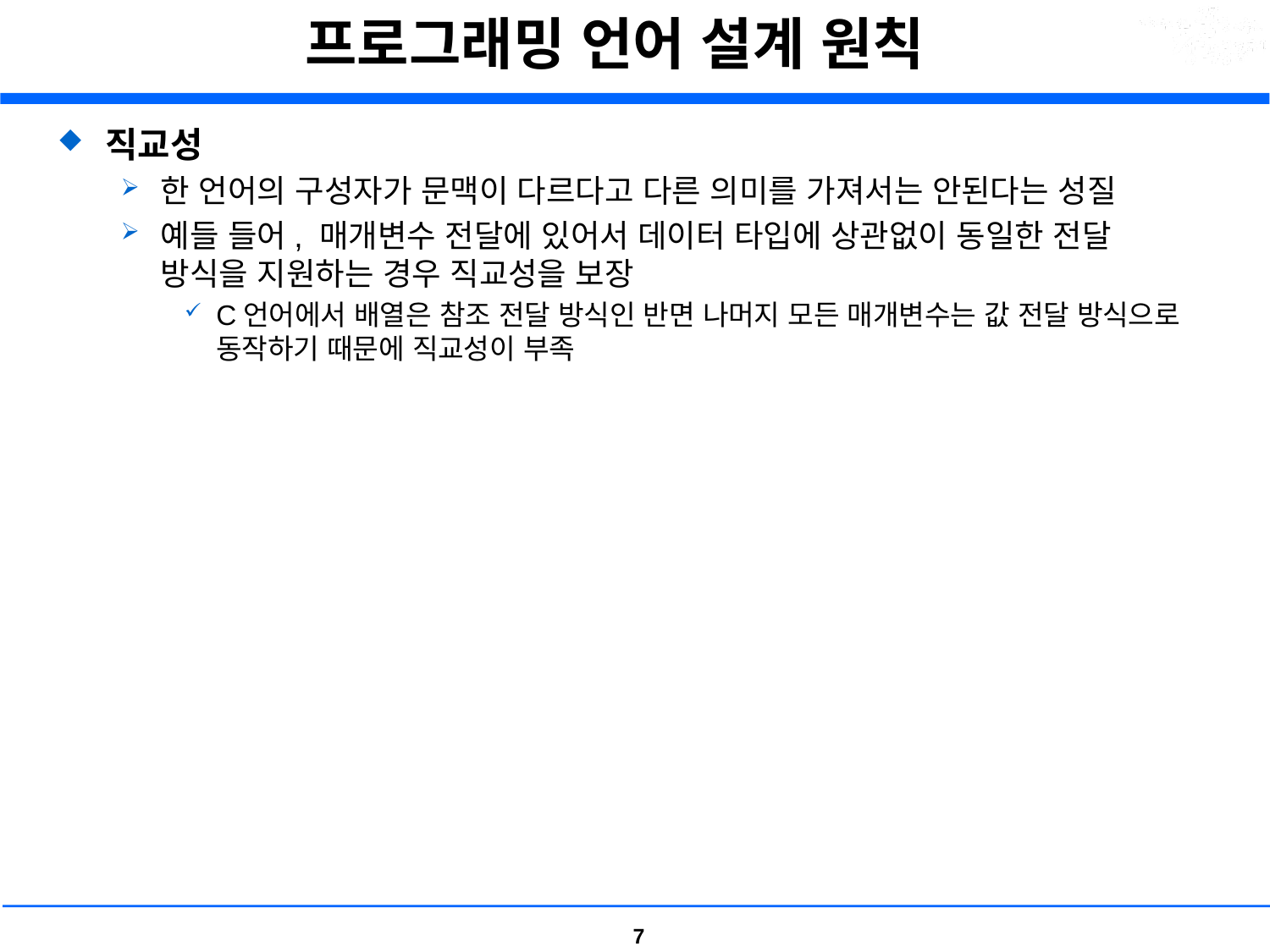

# 프로그래밍 언어 설계 원칙
직교성
한 언어의 구성자가 문맥이 다르다고 다른 의미를 가져서는 안된다는 성질
예들 들어, 매개변수 전달에 있어서 데이터 타입에 상관없이 동일한 전달 방식을 지원하는 경우 직교성을 보장
C언어에서 배열은 참조 전달 방식인 반면 나머지 모든 매개변수는 값 전달 방식으로 동작하기 때문에 직교성이 부족